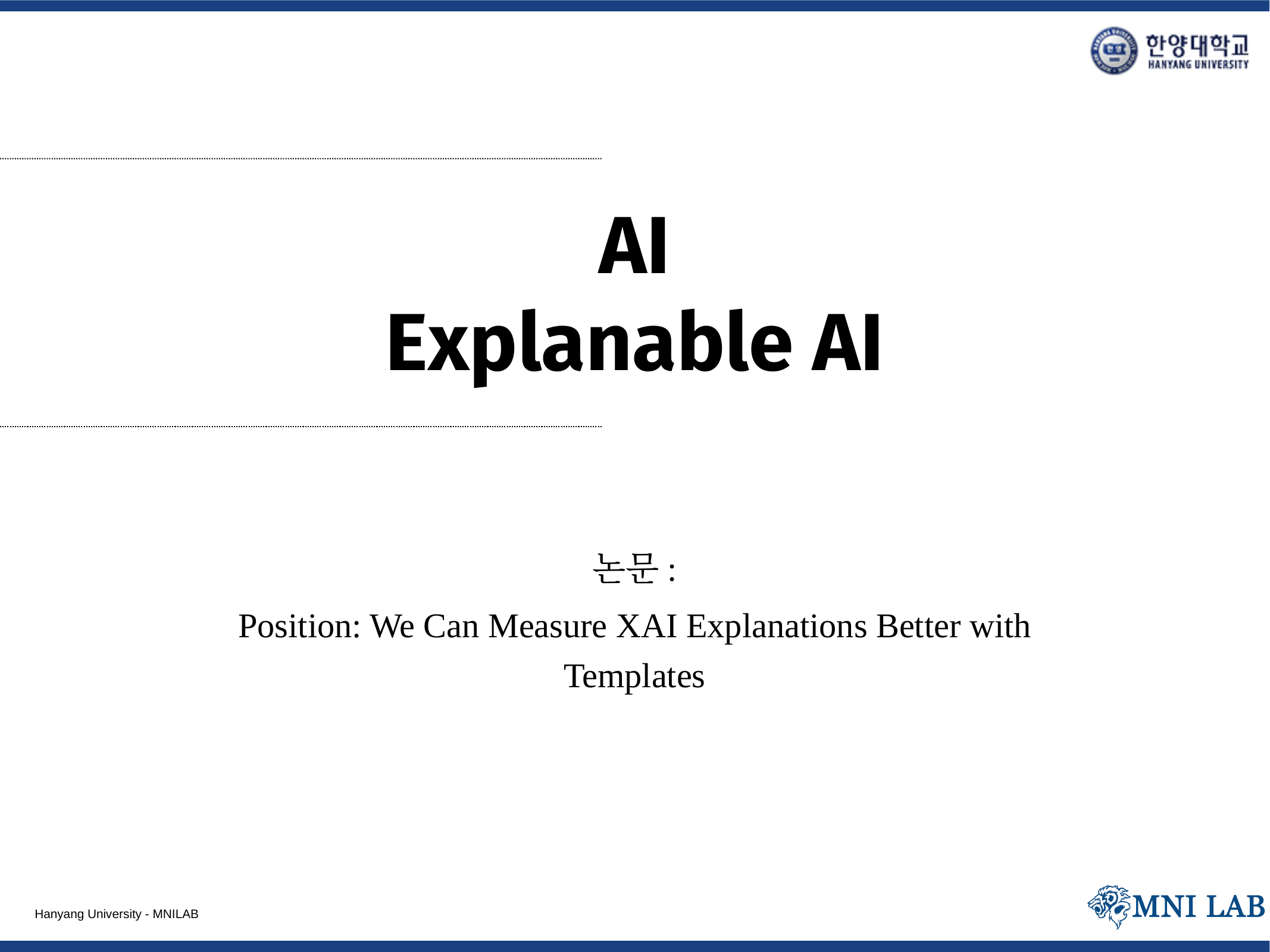

# AI Explanable AI
논문:
Position: We Can Measure XAI Explanations Better with Templates